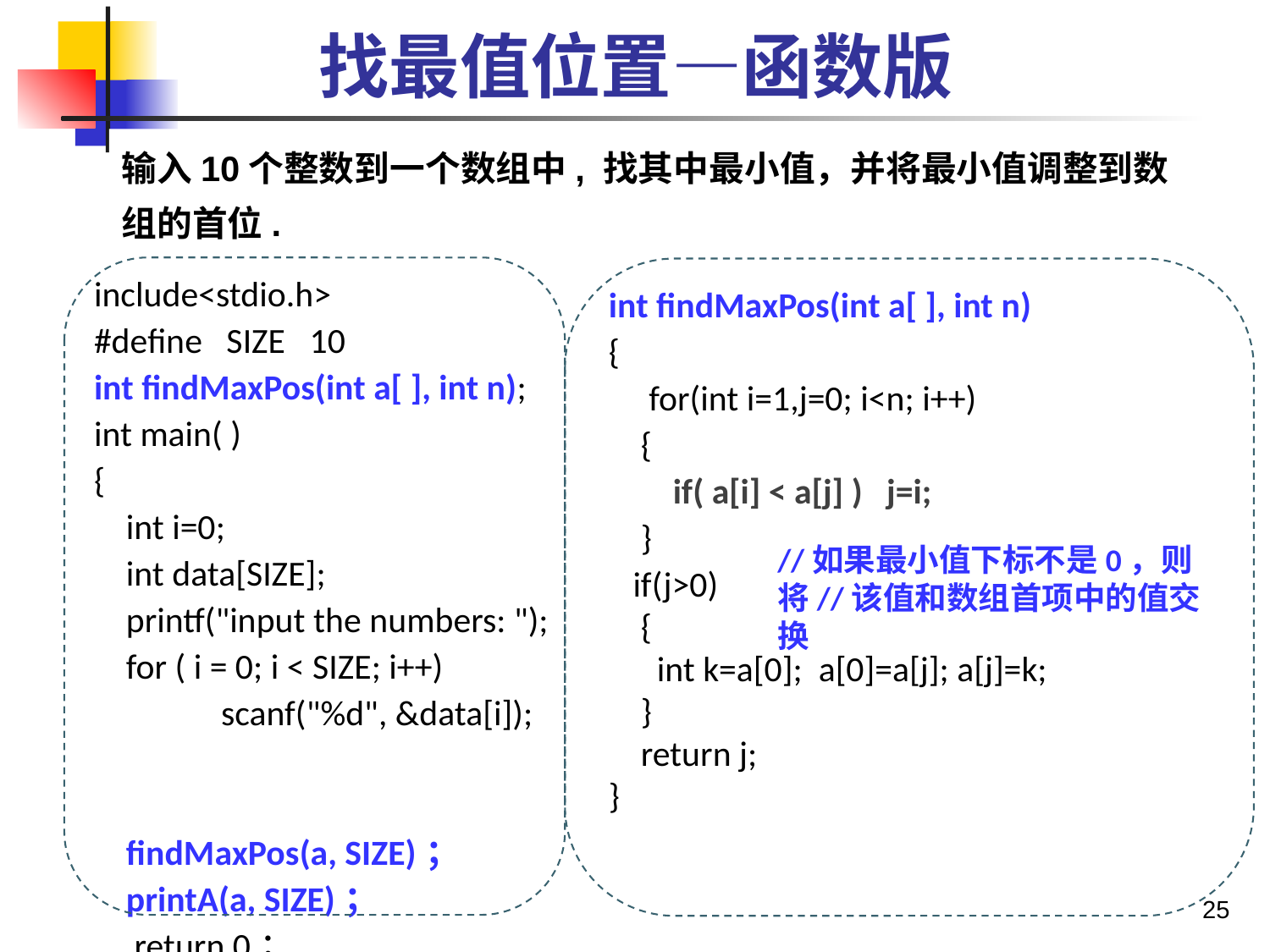

# 找最值位置—函数版
输入10个整数到一个数组中, 找其中最小值，并将最小值调整到数组的首位.

include<stdio.h>
#define   SIZE   10
int findMaxPos(int a[ ], int n);
int main( )
{
    int i=0;
    int data[SIZE];
    printf("input the numbers: ");
    for ( i = 0; i < SIZE; i++)
	scanf("%d", &data[i]);

    findMaxPos(a, SIZE)；
    printA(a, SIZE)；
     return 0；
}
int findMaxPos(int a[ ], int n)
{
     for(int i=1,j=0; i<n; i++)
    {
        if( a[i] < a[j] )   j=i;
    }
   if(j>0)
    {
      int k=a[0];  a[0]=a[j]; a[j]=k;
    }
    return j;
}
//如果最小值下标不是0，则将//该值和数组首项中的值交换
25